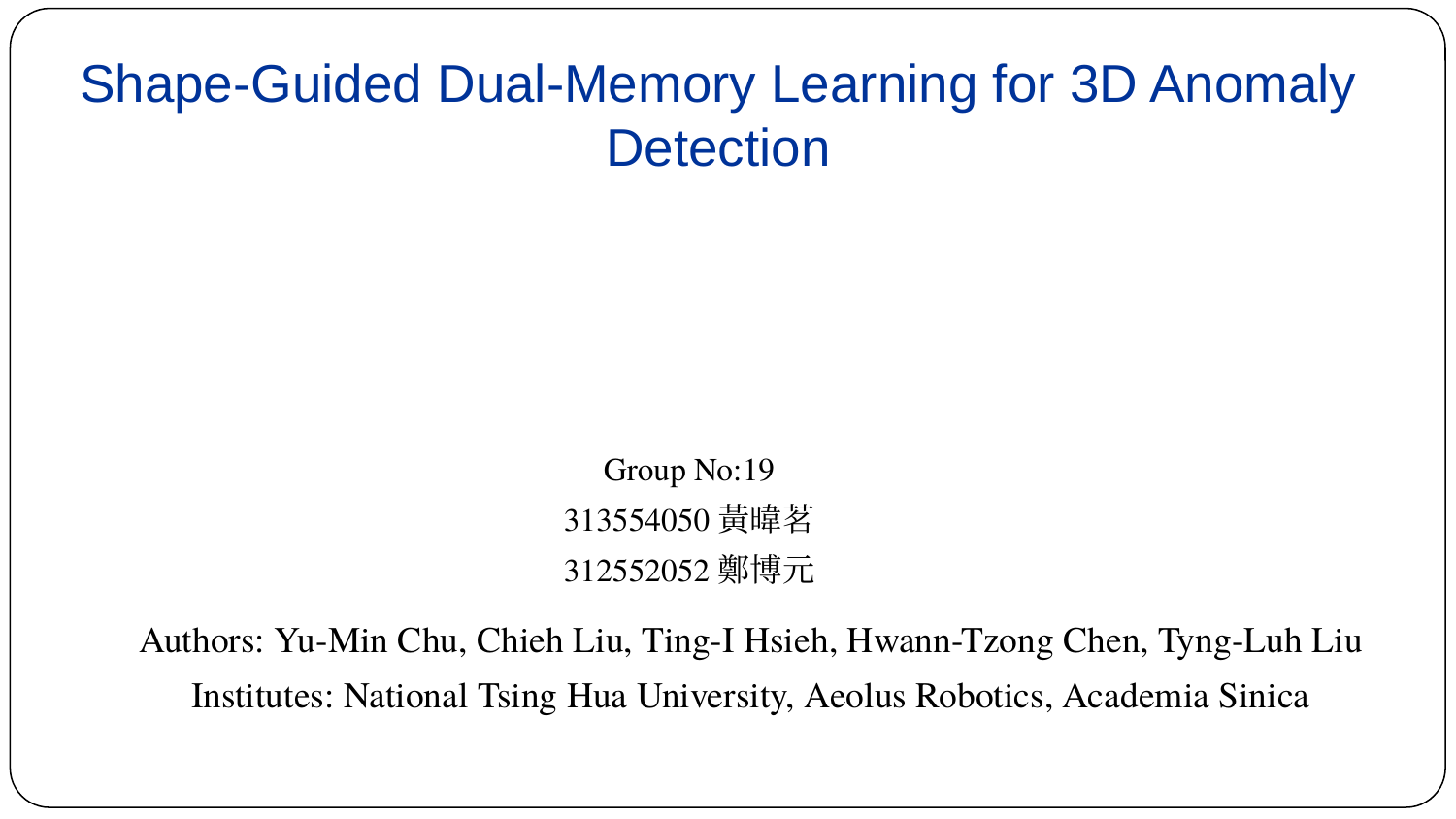

# Shape-Guided Dual-Memory Learning for 3D Anomaly Detection
Group No:19
313554050黃暐茗
312552052鄭博元

Authors: Yu-Min Chu, Chieh Liu, Ting-I Hsieh, Hwann-Tzong Chen, Tyng-Luh Liu
Institutes: National Tsing Hua University, Aeolus Robotics, Academia Sinica